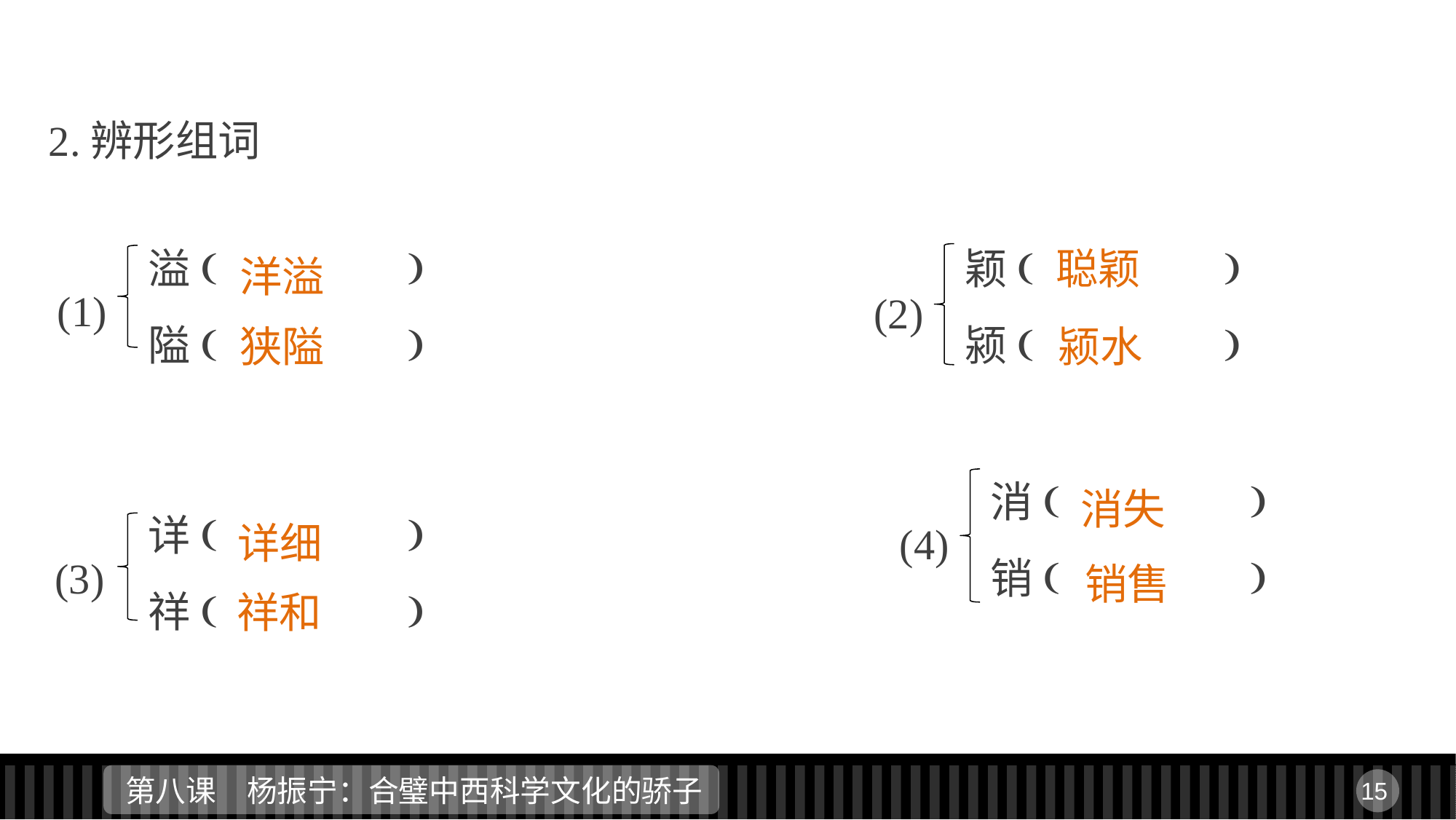

2.辨形组词
聪颖
溢(　　　　)
隘(　　　　)
颖(　　　　)
颍(　　　　)
洋溢

(1)
(2)
狭隘
颍水
消(　　　　)
销(　　　　)
消失

详(　　　　)
祥(　　　　)
详细
(4)

(3)
销售
祥和